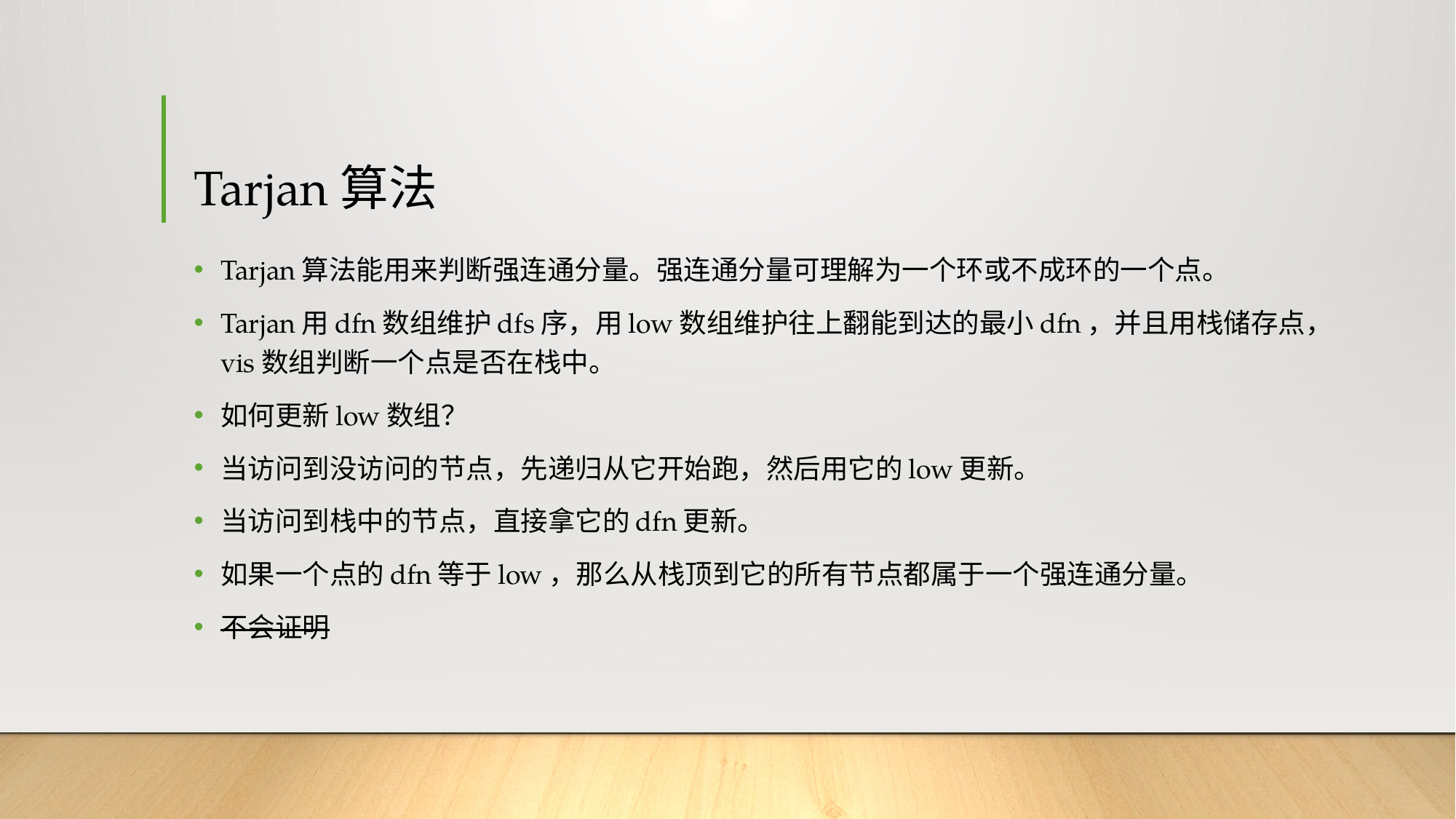

# Tarjan算法
Tarjan算法能用来判断强连通分量。强连通分量可理解为一个环或不成环的一个点。
Tarjan用dfn数组维护dfs序，用low数组维护往上翻能到达的最小dfn，并且用栈储存点，vis数组判断一个点是否在栈中。
如何更新low数组？
当访问到没访问的节点，先递归从它开始跑，然后用它的low更新。
当访问到栈中的节点，直接拿它的dfn更新。
如果一个点的dfn等于low，那么从栈顶到它的所有节点都属于一个强连通分量。
不会证明